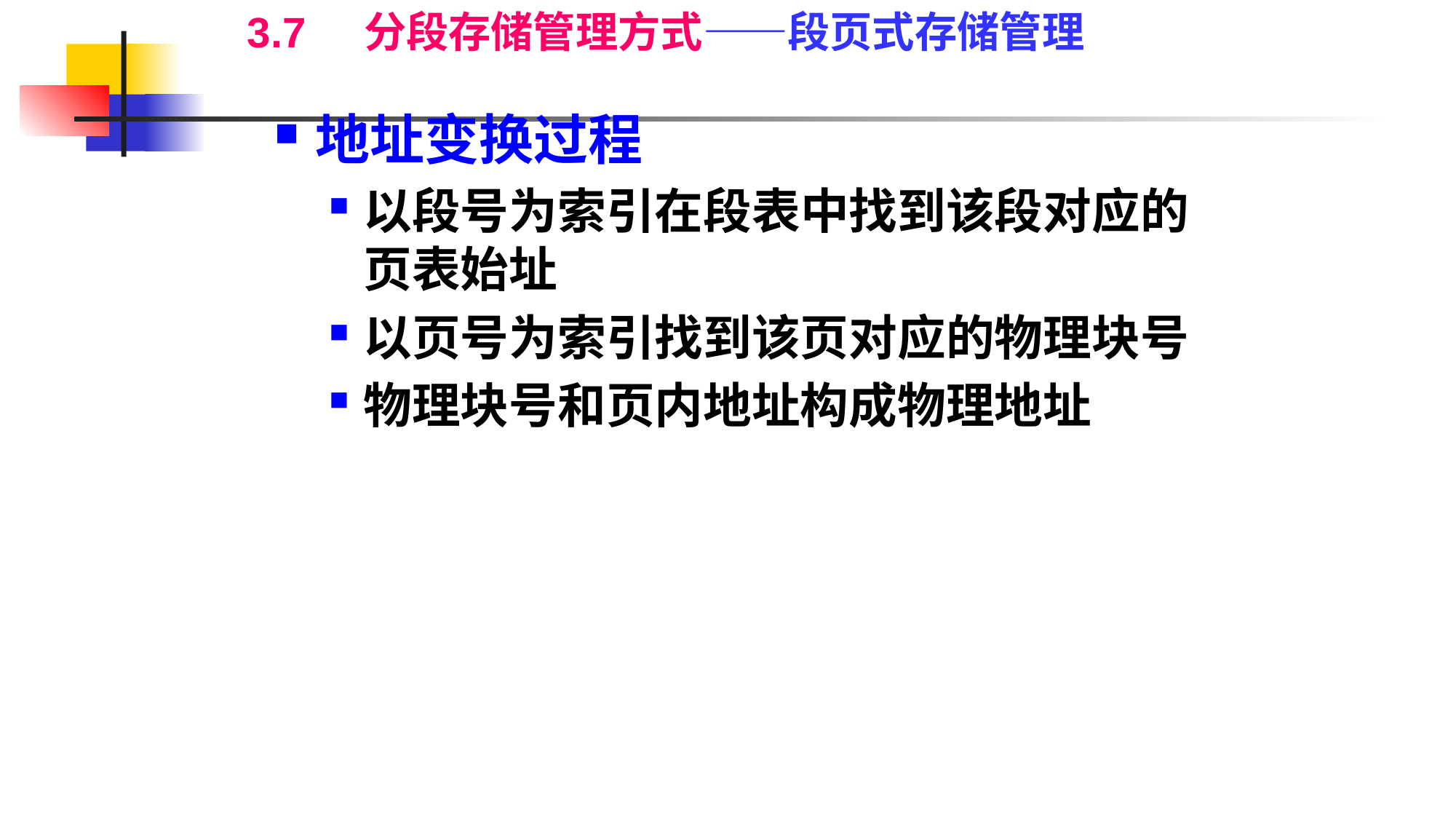

3.7    分段存储管理方式——段页式存储管理
地址变换过程
以段号为索引在段表中找到该段对应的页表始址
以页号为索引找到该页对应的物理块号
物理块号和页内地址构成物理地址